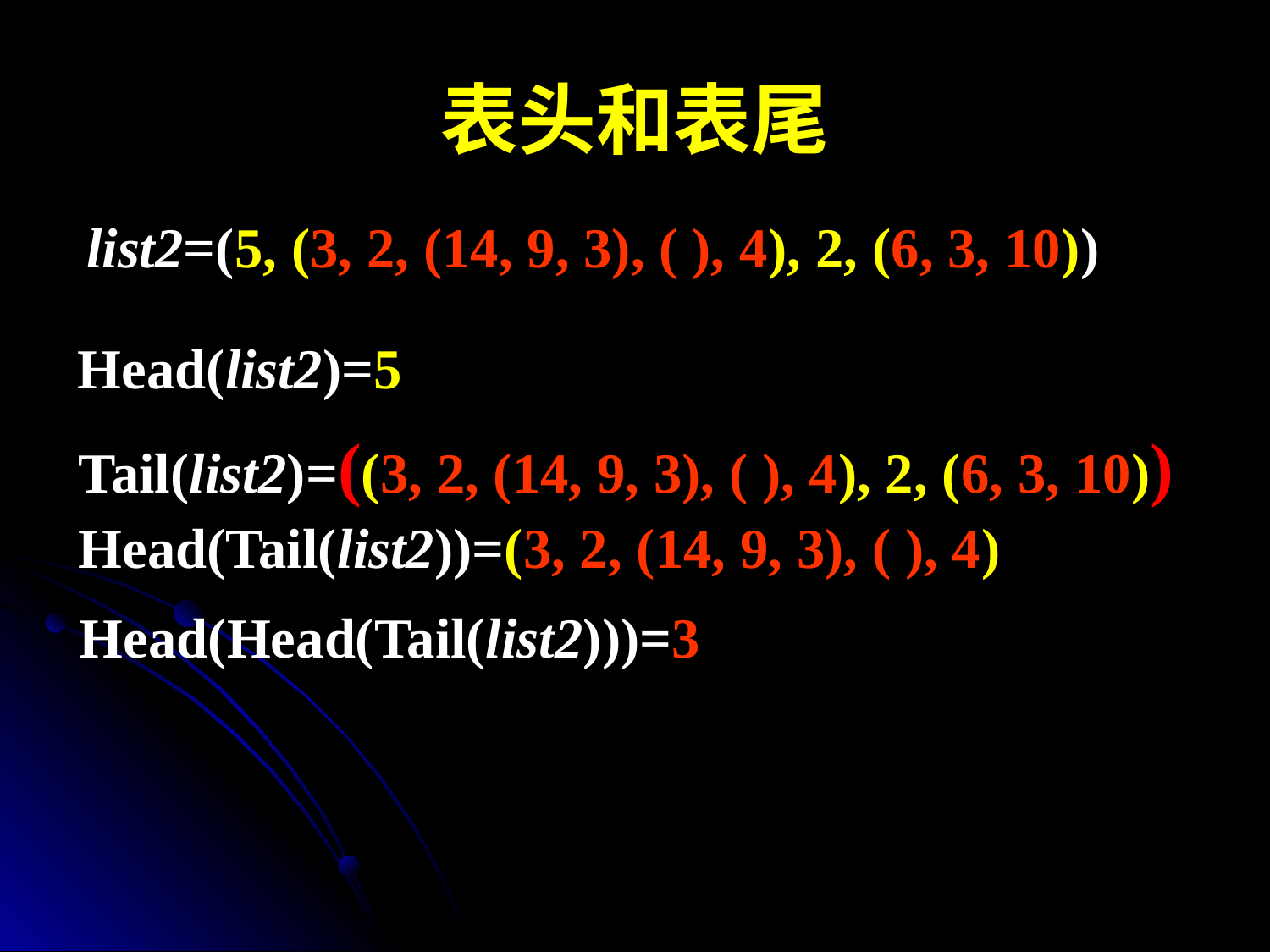

# 表头和表尾
Complex general list
list2=(5, (3, 2, (14, 9, 3), ( ), 4), 2, (6, 3, 10))
Head(list2)=5
Tail(list2)=((3, 2, (14, 9, 3), ( ), 4), 2, (6, 3, 10))
Head(Tail(list2))=(3, 2, (14, 9, 3), ( ), 4)
Head(Head(Tail(list2)))=3